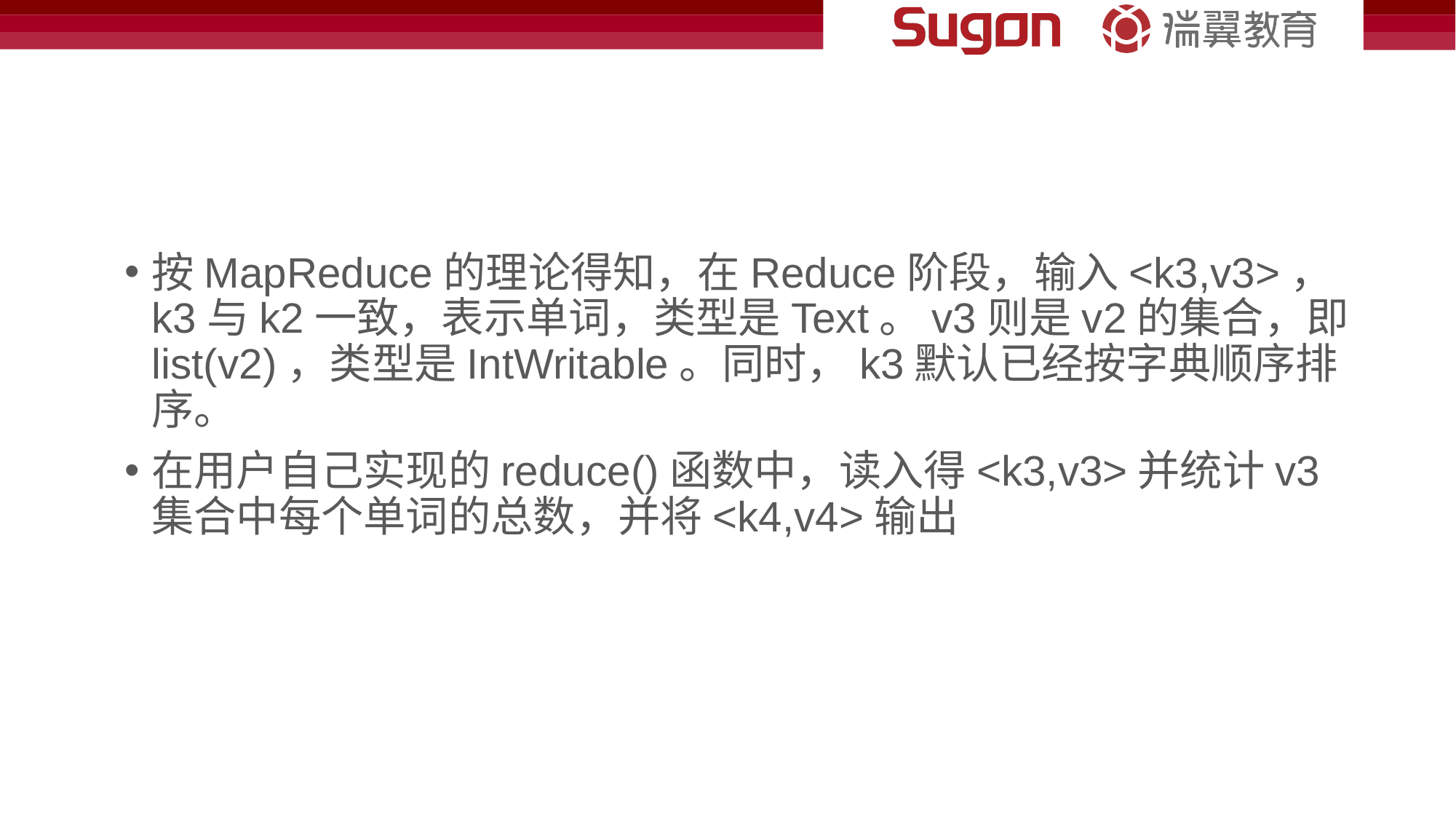

按MapReduce的理论得知，在Reduce阶段，输入<k3,v3>，k3与k2一致，表示单词，类型是Text。v3则是v2的集合，即list(v2)，类型是IntWritable。同时，k3默认已经按字典顺序排序。
在用户自己实现的reduce()函数中，读入得<k3,v3>并统计v3集合中每个单词的总数，并将<k4,v4>输出